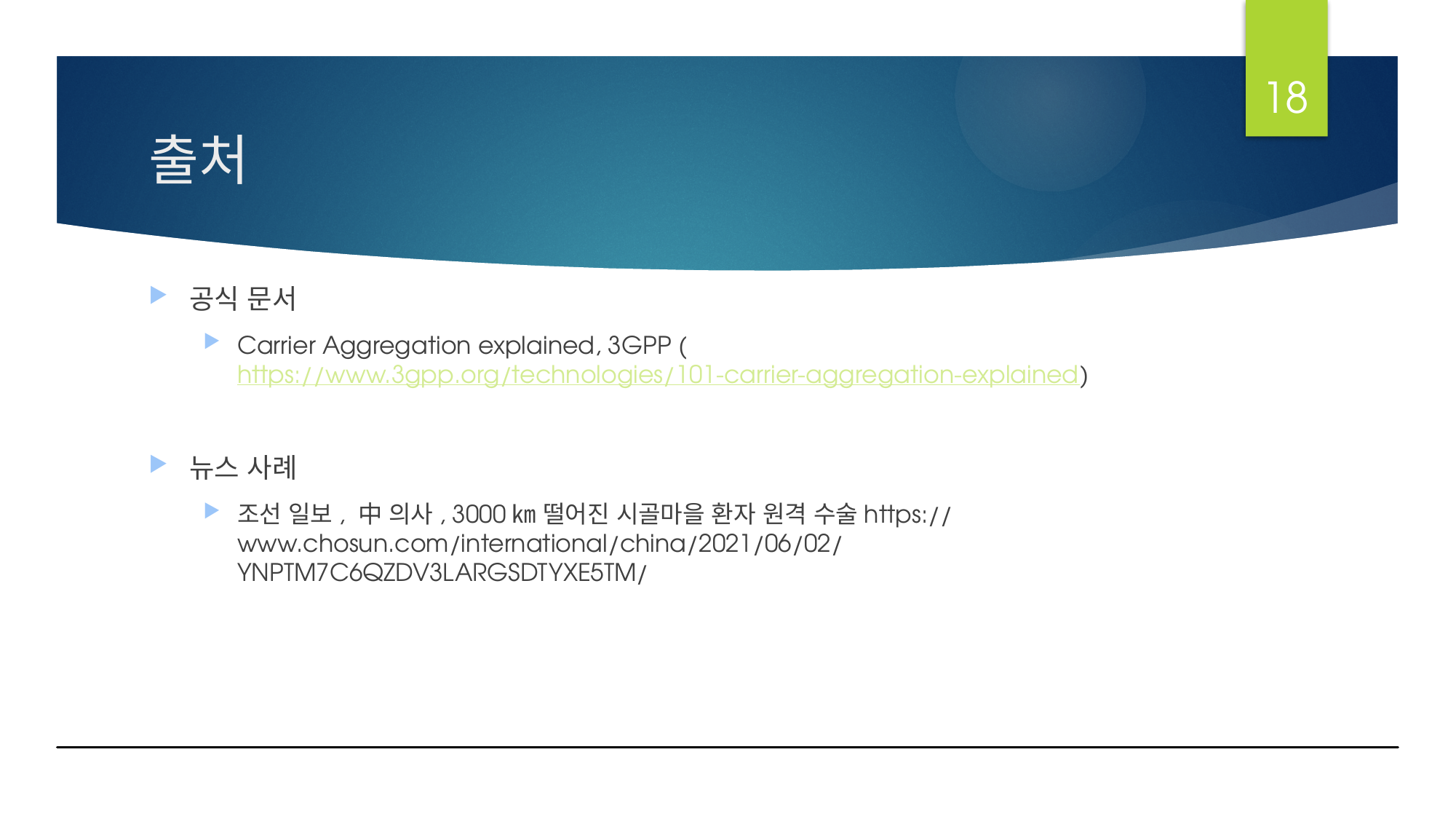

18
# 출처
공식 문서
Carrier Aggregation explained, 3GPP (https://www.3gpp.org/technologies/101-carrier-aggregation-explained)

뉴스 사례
조선 일보, 中 의사, 3000㎞ 떨어진 시골마을 환자 원격 수술https://www.chosun.com/international/china/2021/06/02/YNPTM7C6QZDV3LARGSDTYXE5TM/